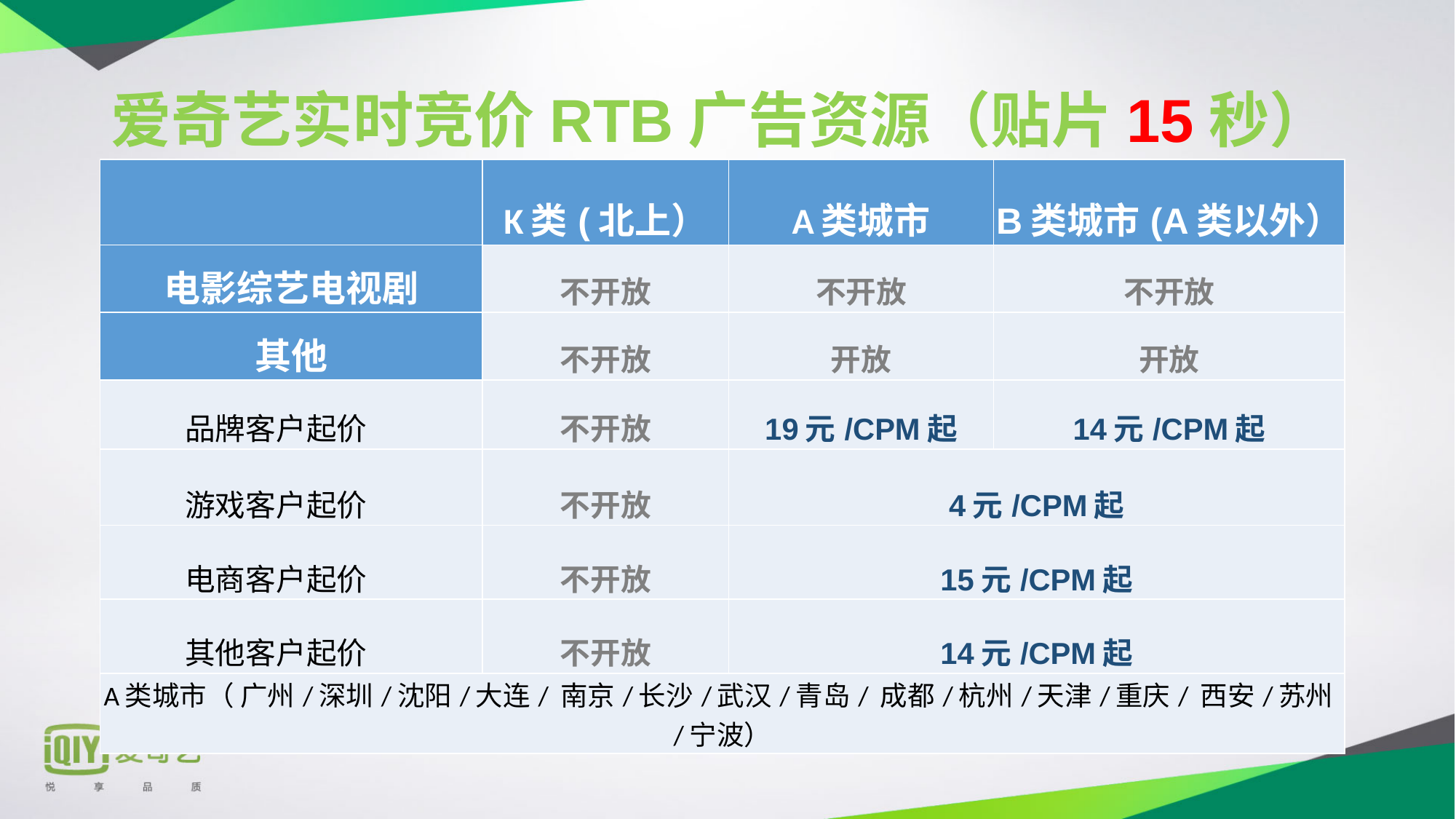

# 爱奇艺实时竞价RTB广告资源（贴片15秒）
|  | K类(北上） | A类城市 | B类城市(A类以外） |
| --- | --- | --- | --- |
| 电影综艺电视剧 | 不开放 | 不开放 | 不开放 |
| 其他 | 不开放 | 开放 | 开放 |
| 品牌客户起价 | 不开放 | 19元/CPM起 | 14元/CPM起 |
| 游戏客户起价 | 不开放 | 4元/CPM起 |  |
| 电商客户起价 | 不开放 | 15元/CPM起 |  |
| 其他客户起价 | 不开放 | 14元/CPM起 |  |
| A类城市（ 广州/深圳/沈阳/大连/ 南京/长沙/武汉/青岛/ 成都/杭州/天津/重庆/ 西安/苏州/宁波） |  |  |  |